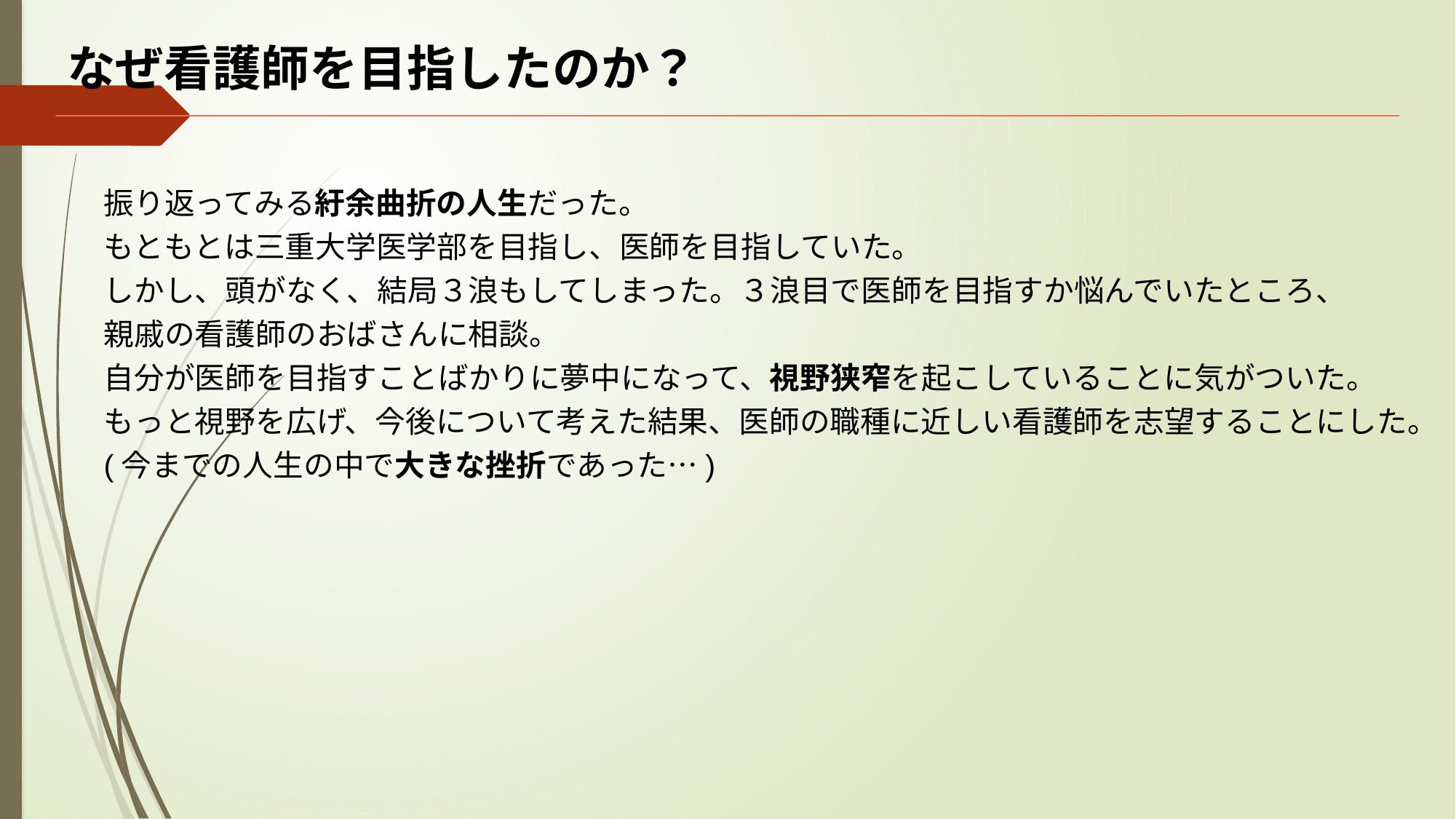

なぜ看護師を目指したのか？
振り返ってみる紆余曲折の人生だった。
もともとは三重大学医学部を目指し、医師を目指していた。
しかし、頭がなく、結局３浪もしてしまった。３浪目で医師を目指すか悩んでいたところ、
親戚の看護師のおばさんに相談。
自分が医師を目指すことばかりに夢中になって、視野狭窄を起こしていることに気がついた。
もっと視野を広げ、今後について考えた結果、医師の職種に近しい看護師を志望することにした。
(今までの人生の中で大きな挫折であった…)